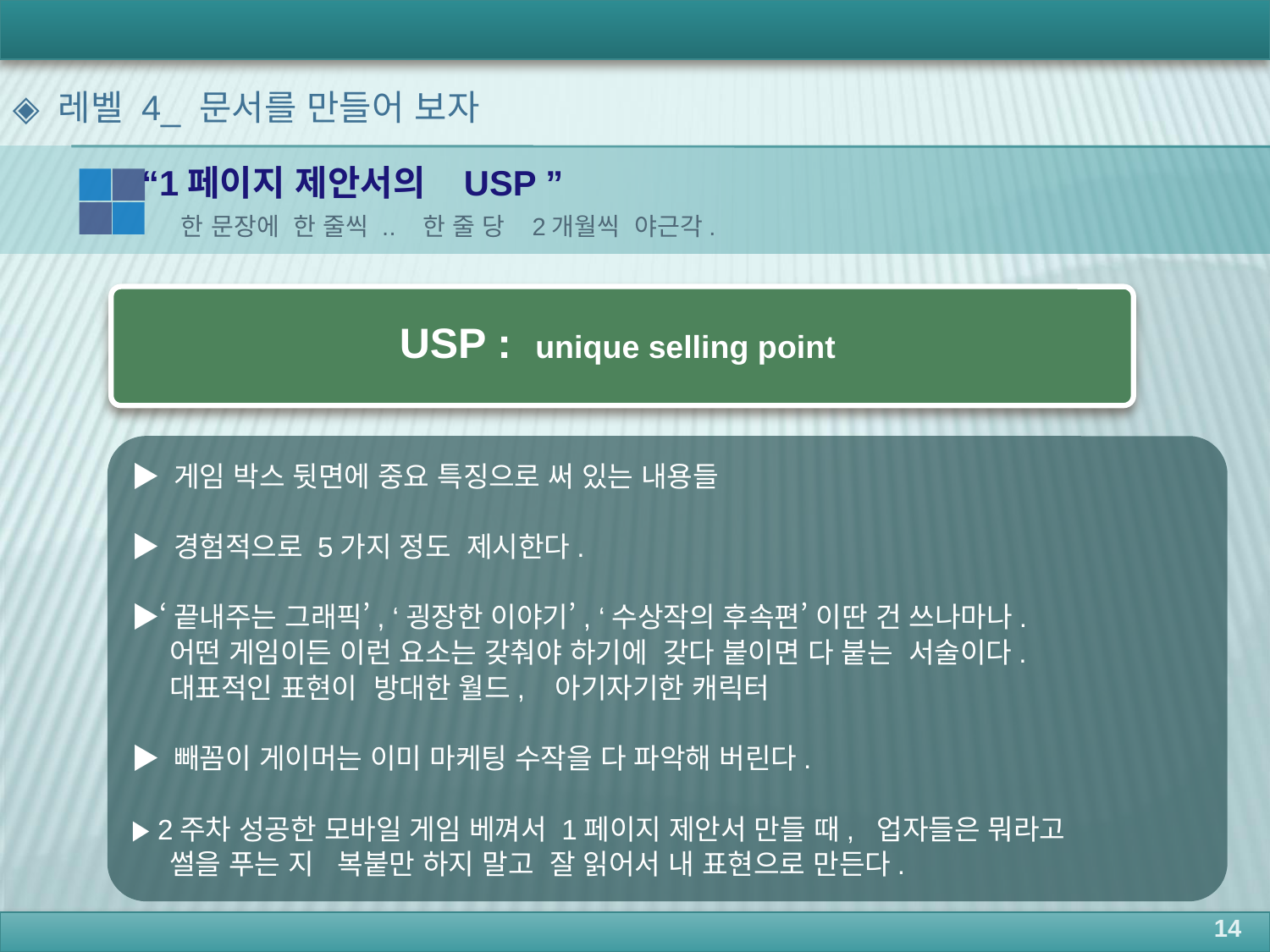

◈ 레벨 4_ 문서를 만들어 보자

“1페이지 제안서의   USP ”

한 문장에  한 줄씩 ..   한 줄 당   2개월씩  야근각.
USP :  unique selling point
▶ 게임 박스 뒷면에 중요 특징으로 써 있는 내용들

▶ 경험적으로 5가지 정도  제시한다.

▶‘끝내주는 그래픽’, ‘굉장한 이야기’, ‘수상작의 후속편’ 이딴 건 쓰나마나.
    어떤 게임이든 이런 요소는 갖춰야 하기에  갖다 붙이면 다 붙는  서술이다.
    대표적인 표현이  방대한 월드,   아기자기한 캐릭터

▶ 빼꼼이 게이머는 이미 마케팅 수작을 다 파악해 버린다.

▶ 2주차 성공한 모바일 게임 베껴서 1페이지 제안서 만들 때,  업자들은 뭐라고
    썰을 푸는 지   복붙만 하지 말고  잘 읽어서 내 표현으로 만든다.
14